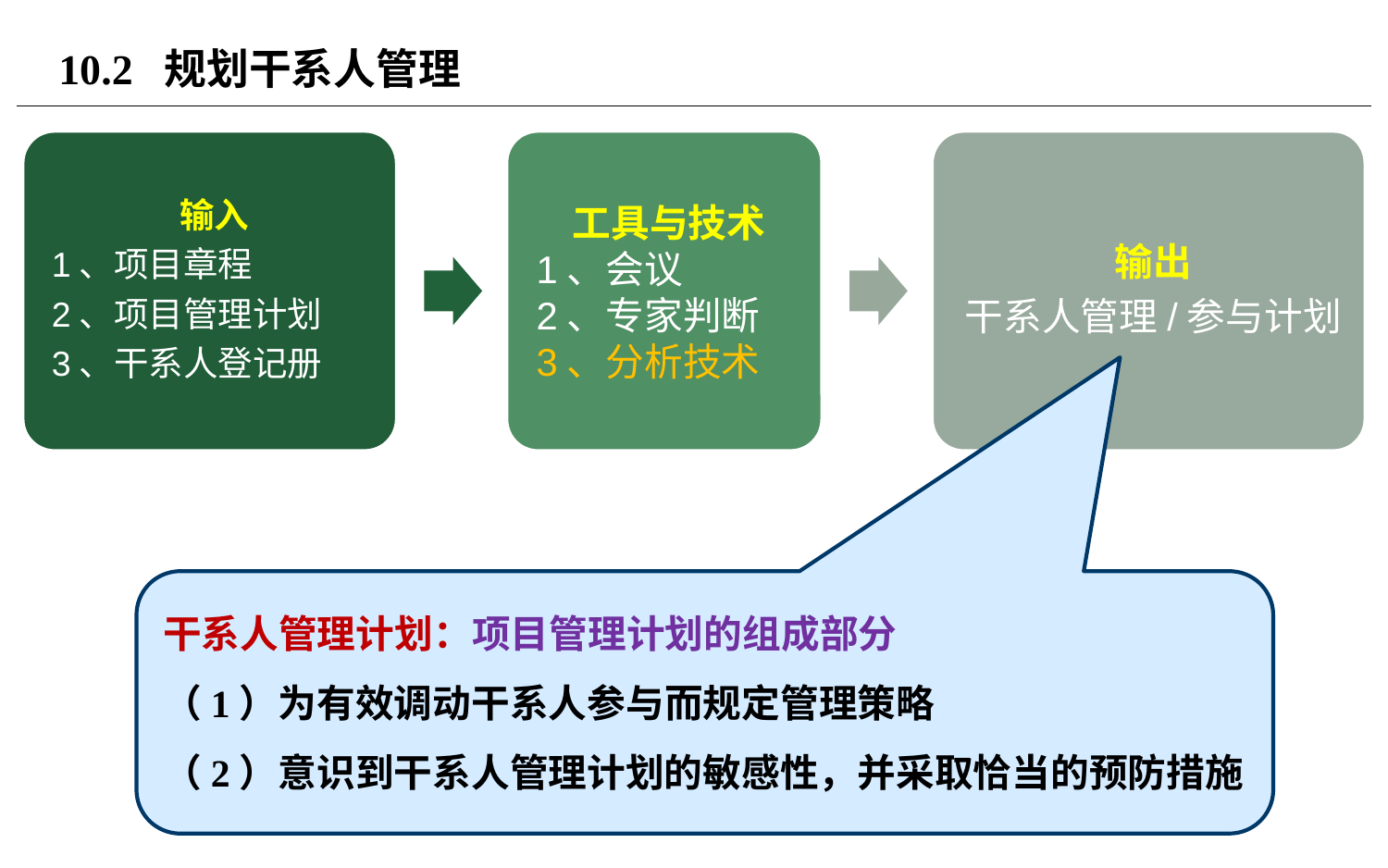

# 10.2  规划干系人管理
输入
1、项目章程
2、项目管理计划
3、干系人登记册

工具与技术
1、会议
2、专家判断
3、分析技术

输出
干系人管理/参与计划

干系人管理计划：项目管理计划的组成部分
（1）为有效调动干系人参与而规定管理策略
（2）意识到干系人管理计划的敏感性，并采取恰当的预防措施